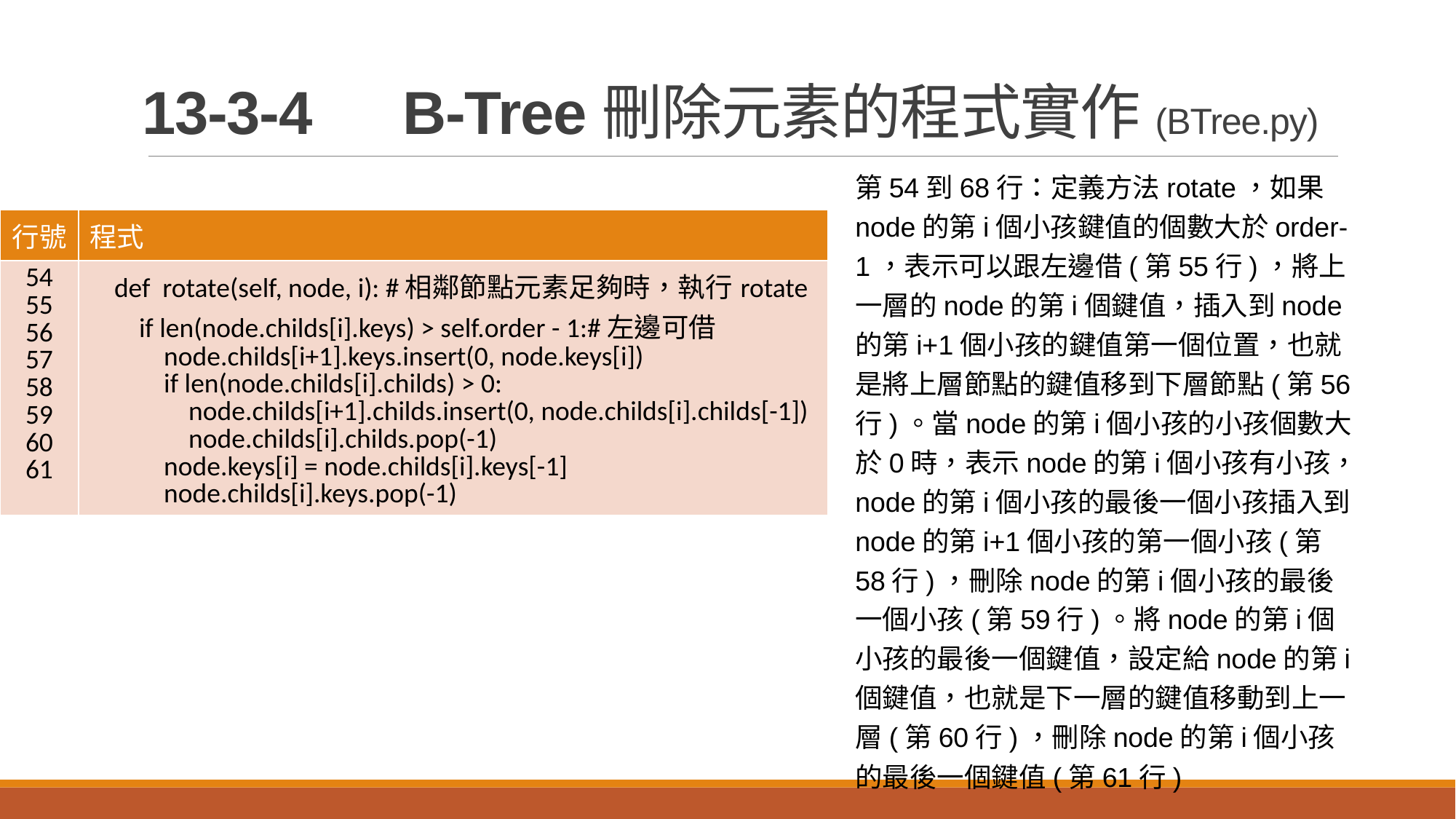

# 13-3-4　B-Tree刪除元素的程式實作(BTree.py)
第54到68行：定義方法rotate，如果node的第i個小孩鍵值的個數大於order-1，表示可以跟左邊借(第55行)，將上一層的node的第i個鍵值，插入到node的第i+1個小孩的鍵值第一個位置，也就是將上層節點的鍵值移到下層節點(第56行)。當node的第i個小孩的小孩個數大於0時，表示node的第i個小孩有小孩，node的第i個小孩的最後一個小孩插入到node的第i+1個小孩的第一個小孩(第58行)，刪除node的第i個小孩的最後一個小孩(第59行)。將node的第i個小孩的最後一個鍵值，設定給node的第i個鍵值，也就是下一層的鍵值移動到上一層(第60行)，刪除node的第i個小孩的最後一個鍵值(第61行)

| 行號 | 程式 |
| --- | --- |
| 54 55 56 57 58 59 60 61 | def rotate(self, node, i): #相鄰節點元素足夠時，執行rotate if len(node.childs[i].keys) > self.order - 1:#左邊可借 node.childs[i+1].keys.insert(0, node.keys[i]) if len(node.childs[i].childs) > 0: node.childs[i+1].childs.insert(0, node.childs[i].childs[-1]) node.childs[i].childs.pop(-1) node.keys[i] = node.childs[i].keys[-1] node.childs[i].keys.pop(-1) |